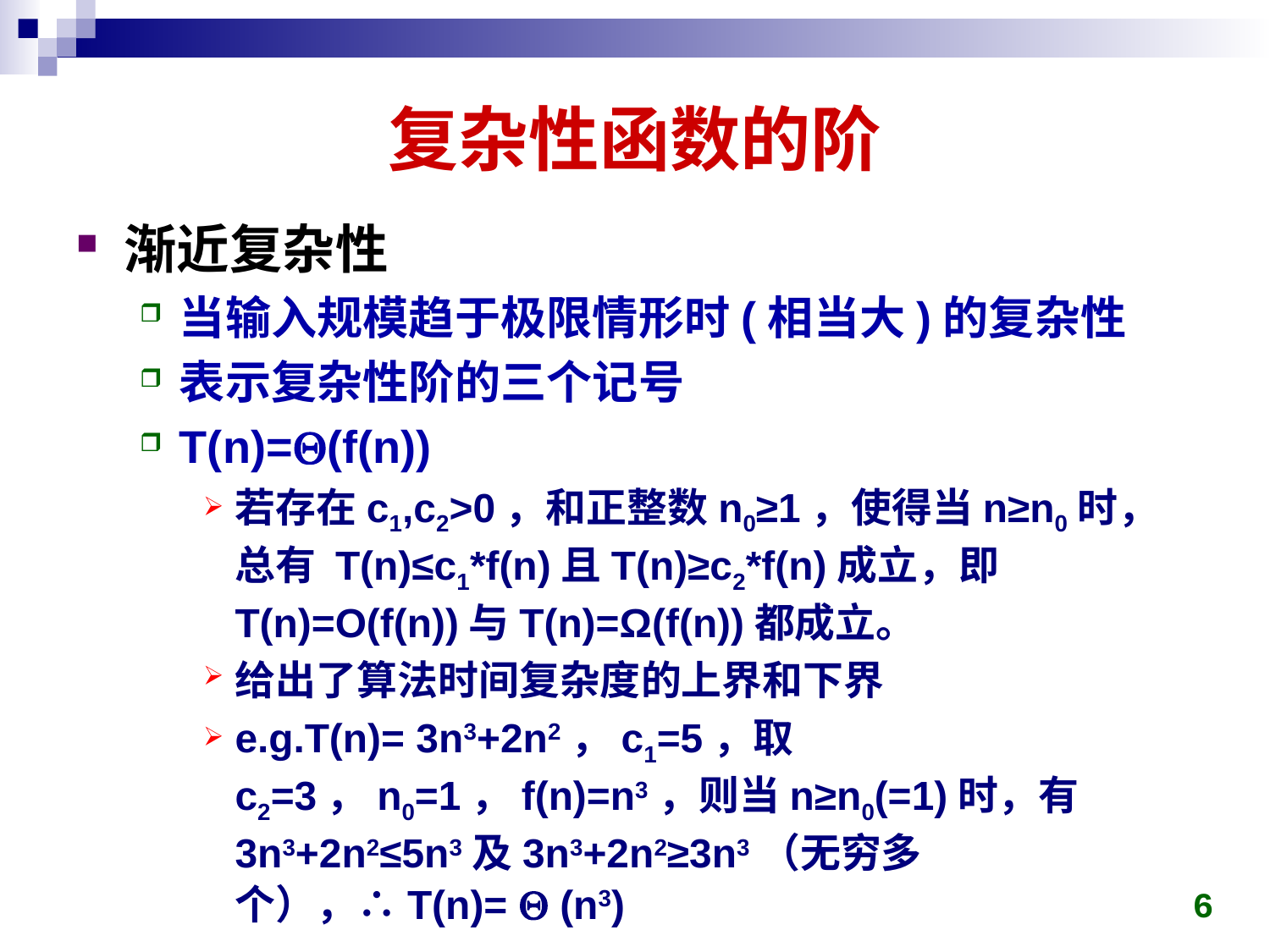

# 复杂性函数的阶
渐近复杂性
当输入规模趋于极限情形时(相当大)的复杂性
表示复杂性阶的三个记号
T(n)=Θ(f(n))
若存在c1,c2>0，和正整数n0≥1，使得当n≥n0时，总有 T(n)≤c1*f(n)且T(n)≥c2*f(n)成立，即T(n)=O(f(n))与T(n)=Ω(f(n))都成立。
给出了算法时间复杂度的上界和下界
e.g.T(n)= 3n3+2n2，c1=5，取c2=3，n0=1，f(n)=n3，则当n≥n0(=1)时，有3n3+2n2≤5n3及3n3+2n2≥3n3（无穷多个），∴T(n)= Θ (n3)
6